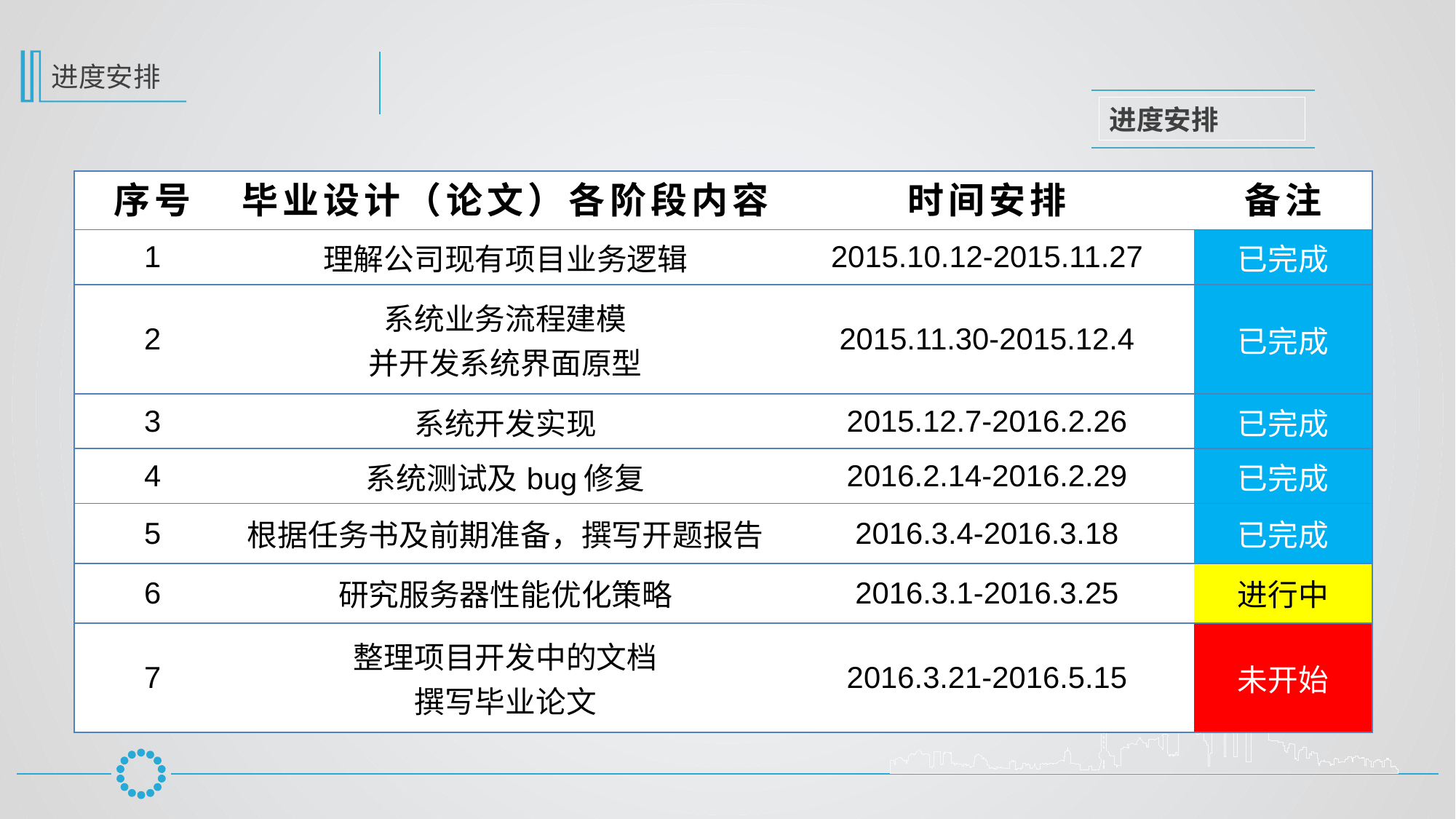

进度安排
| 序号 | 毕业设计（论文）各阶段内容 | 时间安排 | 备注 |
| --- | --- | --- | --- |
| 1 | 理解公司现有项目业务逻辑 | 2015.10.12-2015.11.27 | 已完成 |
| 2 | 系统业务流程建模 并开发系统界面原型 | 2015.11.30-2015.12.4 | 已完成 |
| 3 | 系统开发实现 | 2015.12.7-2016.2.26 | 已完成 |
| 4 | 系统测试及bug修复 | 2016.2.14-2016.2.29 | 已完成 |
| 5 | 根据任务书及前期准备，撰写开题报告 | 2016.3.4-2016.3.18 | 已完成 |
| 6 | 研究服务器性能优化策略 | 2016.3.1-2016.3.25 | 进行中 |
| 7 | 整理项目开发中的文档 撰写毕业论文 | 2016.3.21-2016.5.15 | 未开始 |
13